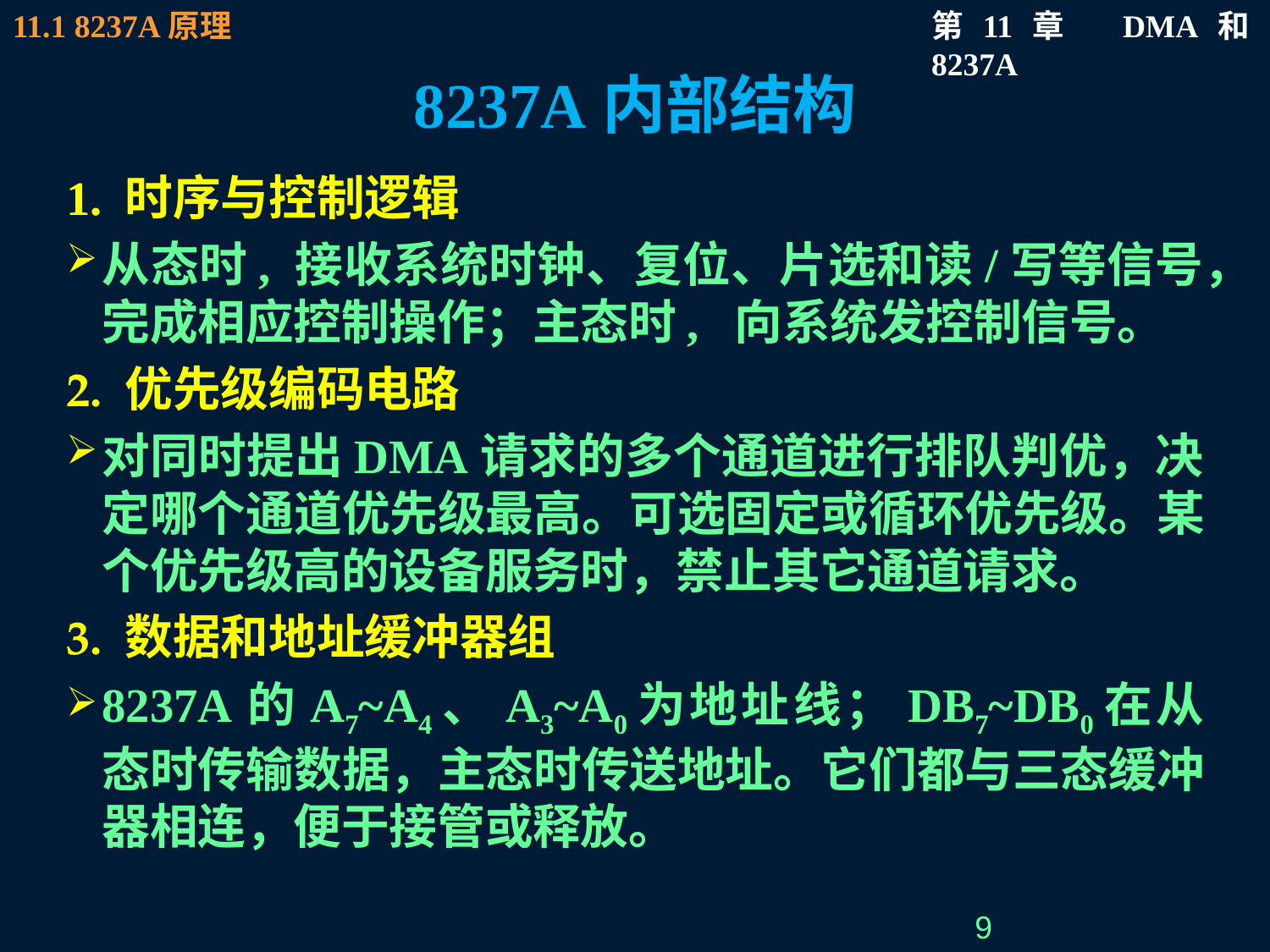

# 8237A内部结构
1. 时序与控制逻辑
从态时, 接收系统时钟、复位、片选和读/写等信号，完成相应控制操作；主态时,  向系统发控制信号。
2. 优先级编码电路
对同时提出DMA请求的多个通道进行排队判优，决定哪个通道优先级最高。可选固定或循环优先级。某个优先级高的设备服务时，禁止其它通道请求。
3. 数据和地址缓冲器组
8237A的A7~A4、A3~A0为地址线；DB7~DB0在从态时传输数据，主态时传送地址。它们都与三态缓冲器相连，便于接管或释放。